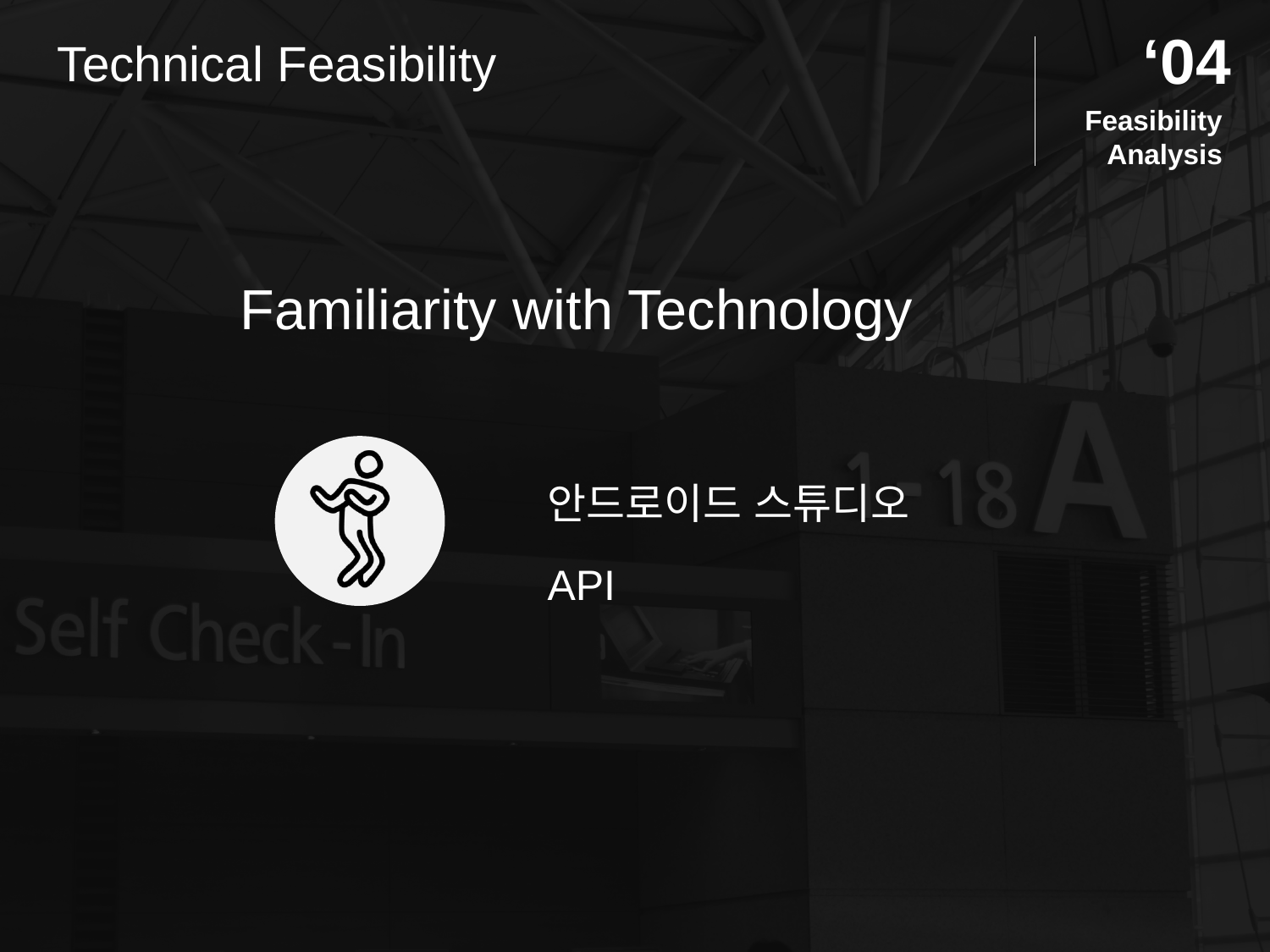

‘04
Technical Feasibility
Feasibility
Analysis
Familiarity with Technology

안드로이드 스튜디오
API